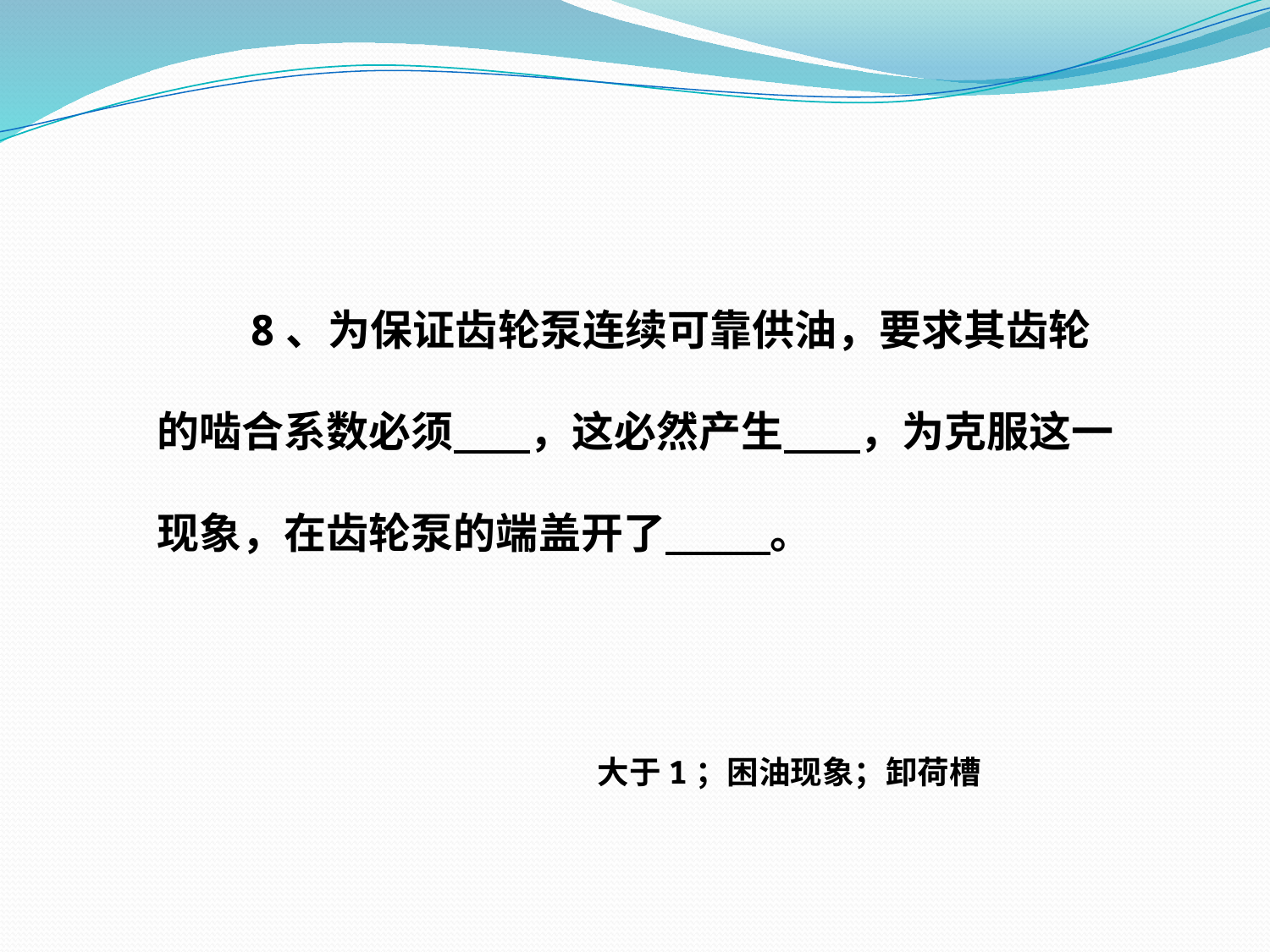

8、为保证齿轮泵连续可靠供油，要求其齿轮的啮合系数必须        ，这必然产生        ，为克服这一现象，在齿轮泵的端盖开了           。
大于1；困油现象；卸荷槽